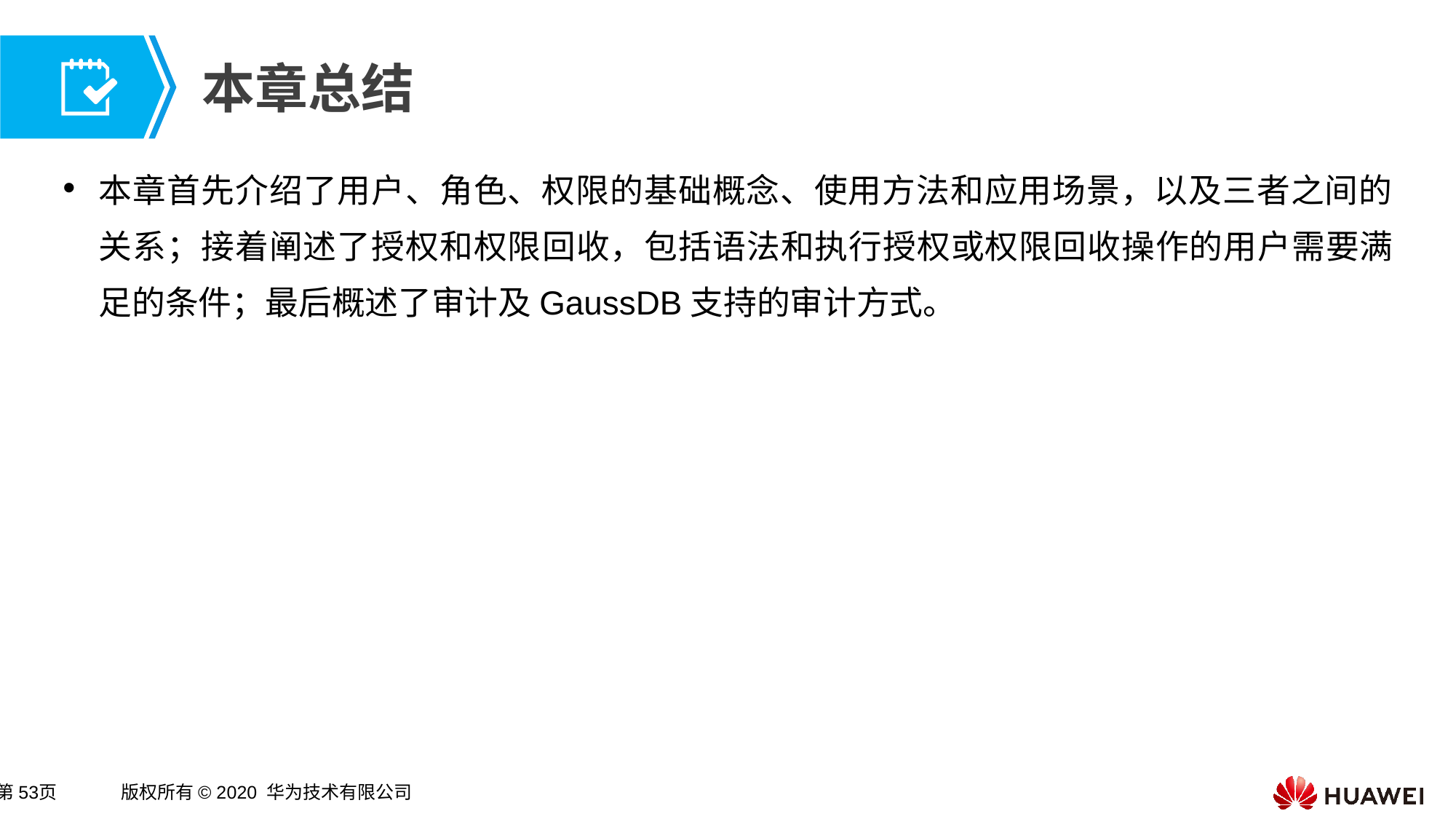

本章首先介绍了用户、角色、权限的基础概念、使用方法和应用场景，以及三者之间的关系；接着阐述了授权和权限回收，包括语法和执行授权或权限回收操作的用户需要满足的条件；最后概述了审计及GaussDB支持的审计方式。